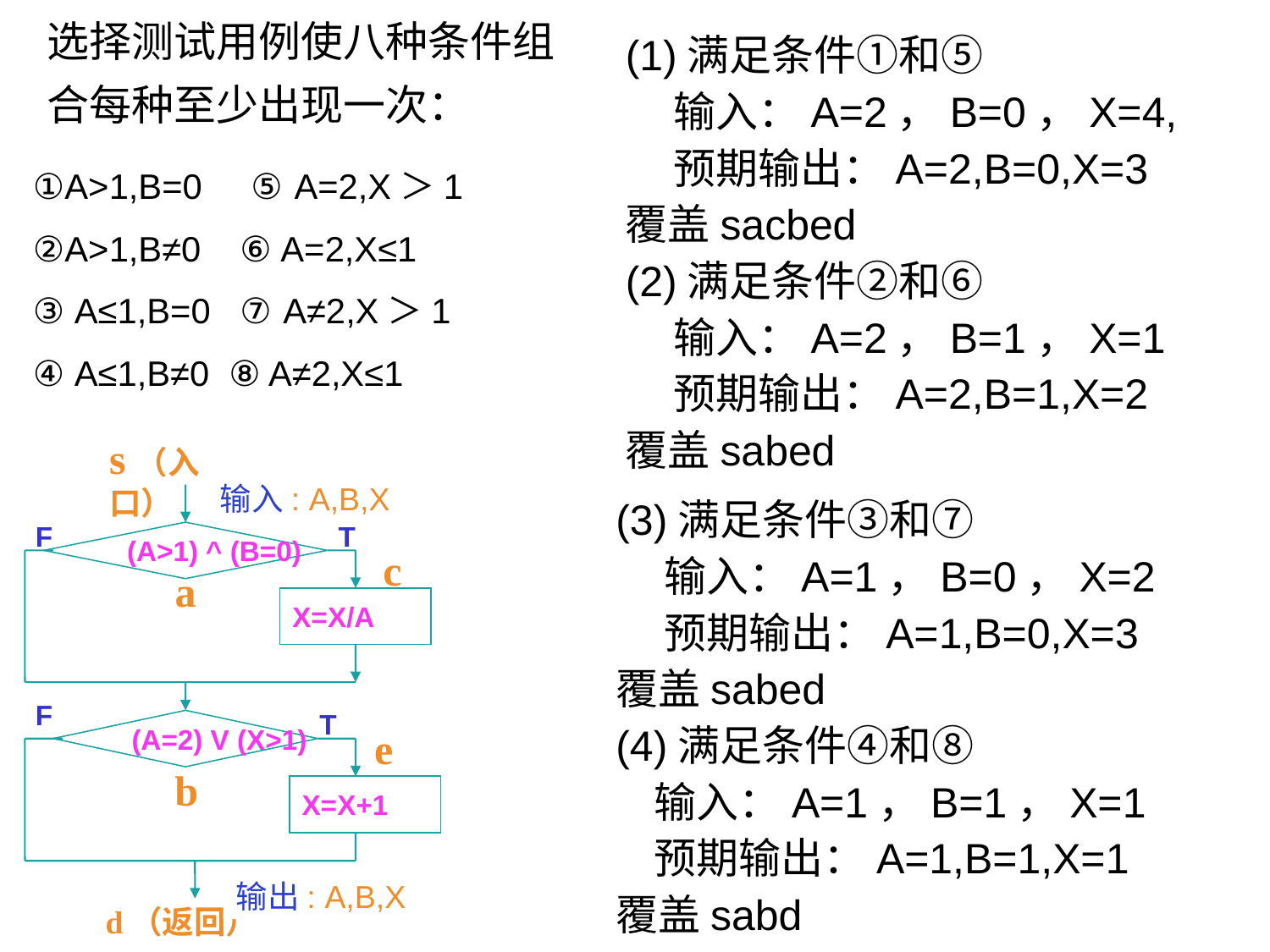

选择测试用例使八种条件组合每种至少出现一次：
(1)满足条件①和⑤
    输入：A=2，B=0，X=4,
    预期输出：A=2,B=0,X=3
覆盖sacbed
(2)满足条件②和⑥
    输入：A=2，B=1，X=1
    预期输出：A=2,B=1,X=2
覆盖sabed
①A>1,B=0     ⑤ A=2,X＞1
②A>1,B≠0    ⑥ A=2,X≤1
③ A≤1,B=0   ⑦ A≠2,X＞1
④ A≤1,B≠0  ⑧ A≠2,X≤1
s（入口）

T
F
(A>1) ^ (B=0)

X=X/A

F
T
(A=2) V (X>1)

X=X+1

c
a
e
b
d（返回）
输入: A,B,X
输出: A,B,X
(3)满足条件③和⑦
    输入：A=1，B=0，X=2
    预期输出：A=1,B=0,X=3
覆盖sabed
(4)满足条件④和⑧
   输入：A=1，B=1，X=1
   预期输出：A=1,B=1,X=1
覆盖sabd